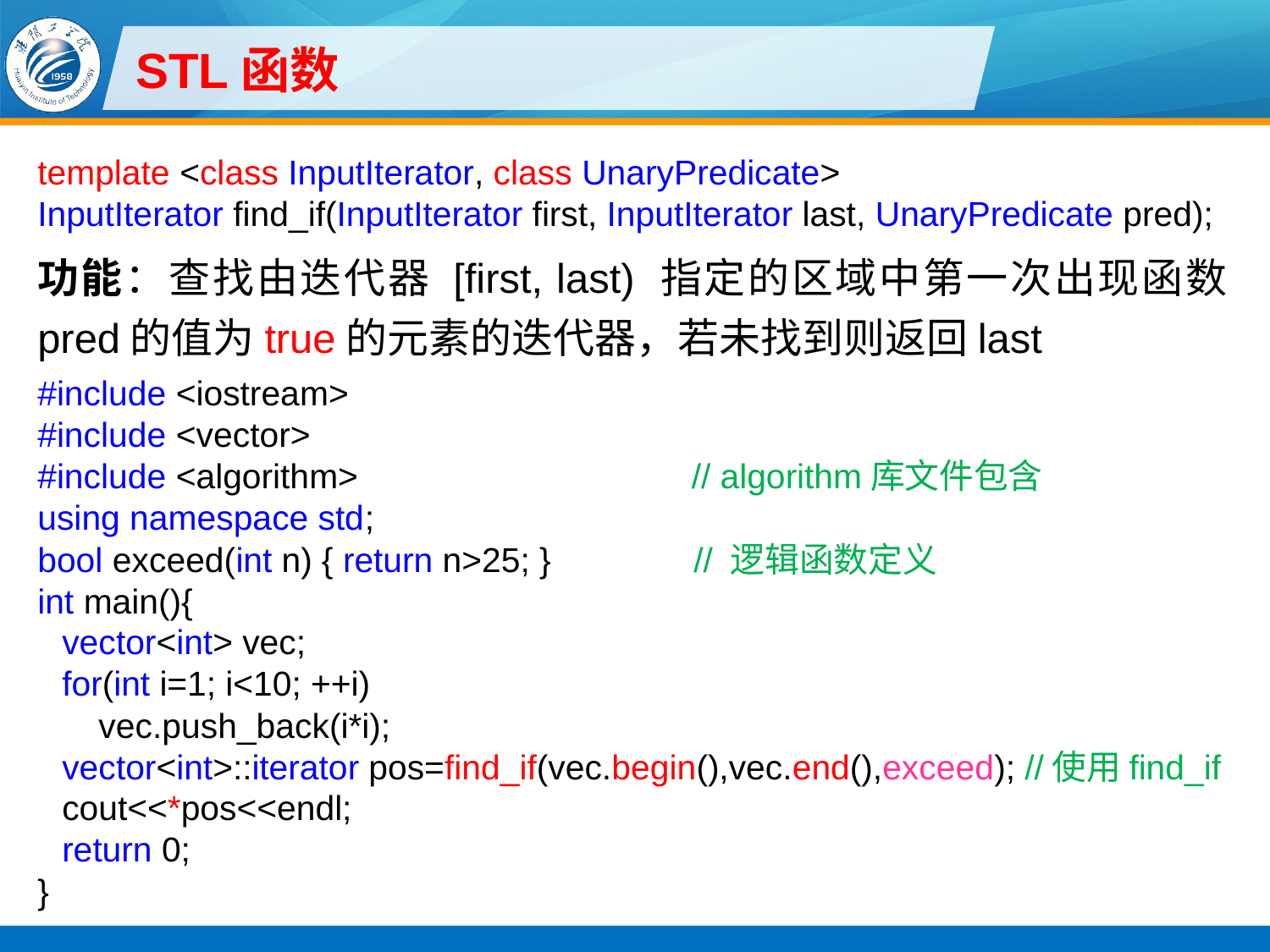

# STL函数
template <class InputIterator, class UnaryPredicate>
InputIterator find_if(InputIterator first, InputIterator last, UnaryPredicate pred);
功能：查找由迭代器 [first, last) 指定的区域中第一次出现函数pred的值为true的元素的迭代器，若未找到则返回last
#include <iostream>
#include <vector>
#include <algorithm>                                   // algorithm库文件包含
using namespace std;
bool exceed(int n) { return n>25; }               // 逻辑函数定义
int main(){
vector<int> vec;
for(int i=1; i<10; ++i)
vec.push_back(i*i);
vector<int>::iterator pos=find_if(vec.begin(),vec.end(),exceed); //使用find_if
cout<<*pos<<endl;
return 0;
}